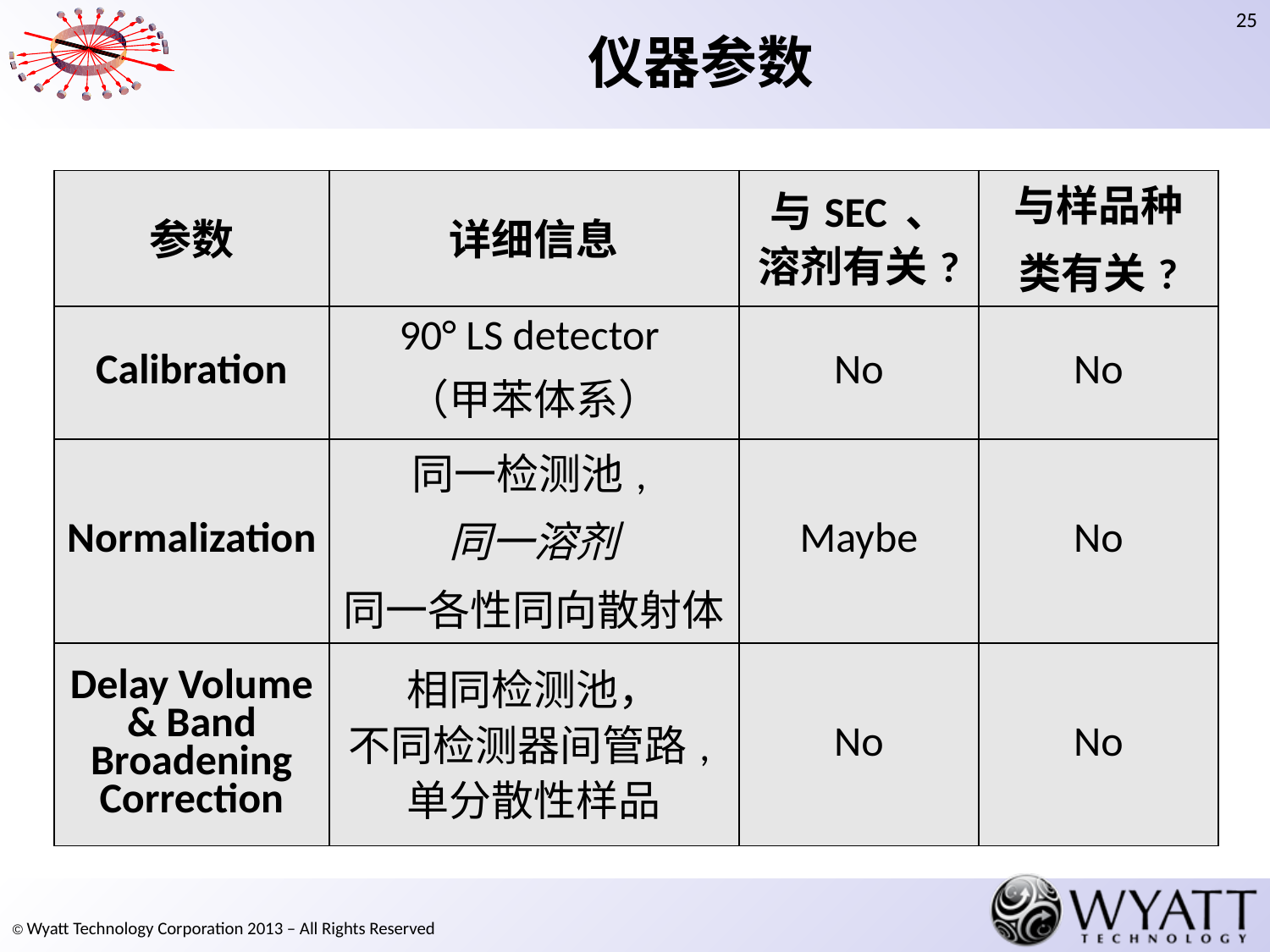

# 仪器参数
| 参数 | 详细信息 | 与SEC 、溶剂有关? | 与样品种 类有关? |
| --- | --- | --- | --- |
| Calibration | 90° LS detector （甲苯体系） | No | No |
| Normalization | 同一检测池, 同一溶剂 同一各性同向散射体 | Maybe | No |
| Delay Volume & Band Broadening Correction | 相同检测池， 不同检测器间管路, 单分散性样品 | No | No |